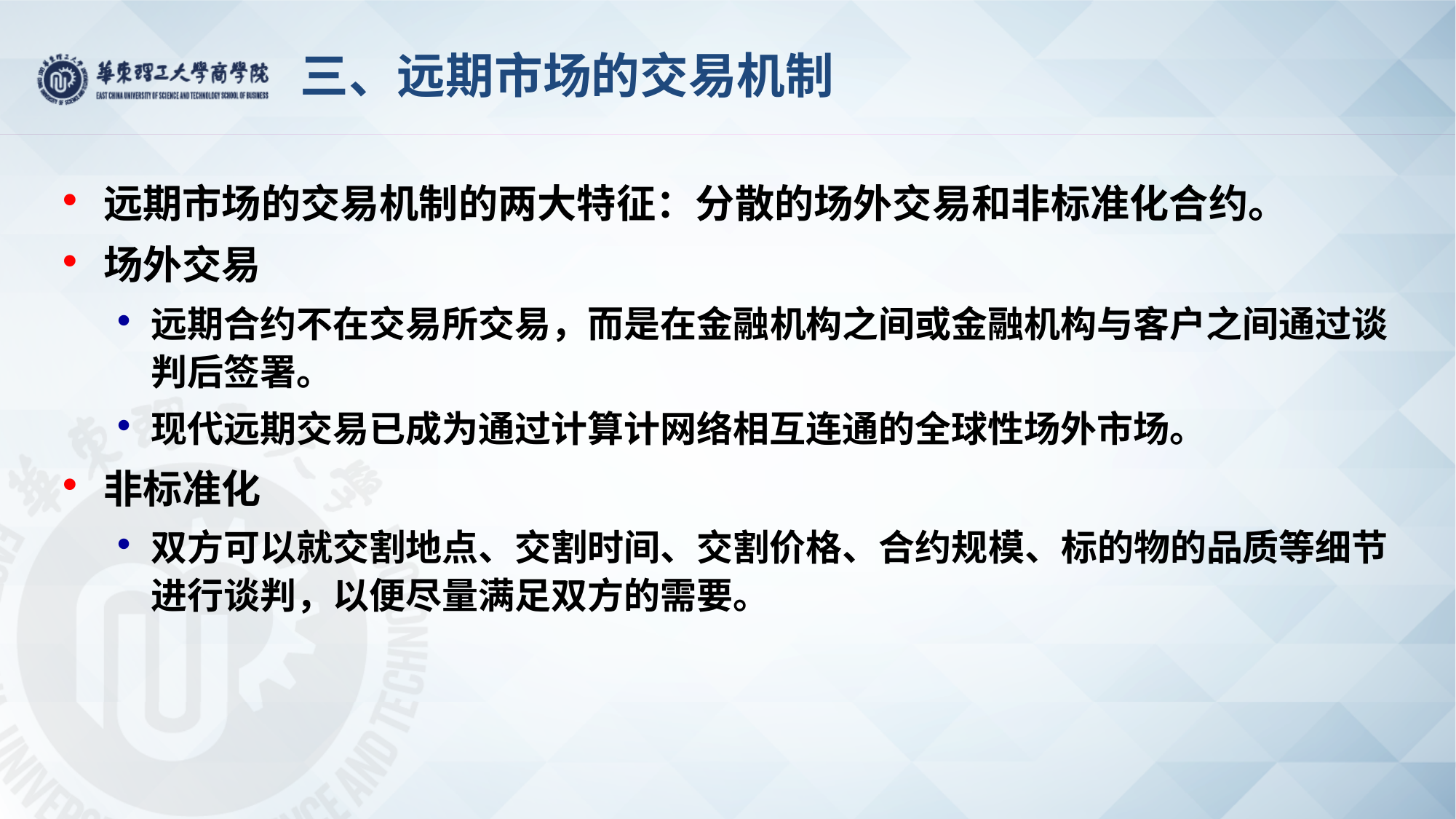

# 三、远期市场的交易机制
远期市场的交易机制的两大特征：分散的场外交易和非标准化合约。
场外交易
远期合约不在交易所交易，而是在金融机构之间或金融机构与客户之间通过谈判后签署。
现代远期交易已成为通过计算计网络相互连通的全球性场外市场。
非标准化
双方可以就交割地点、交割时间、交割价格、合约规模、标的物的品质等细节进行谈判，以便尽量满足双方的需要。